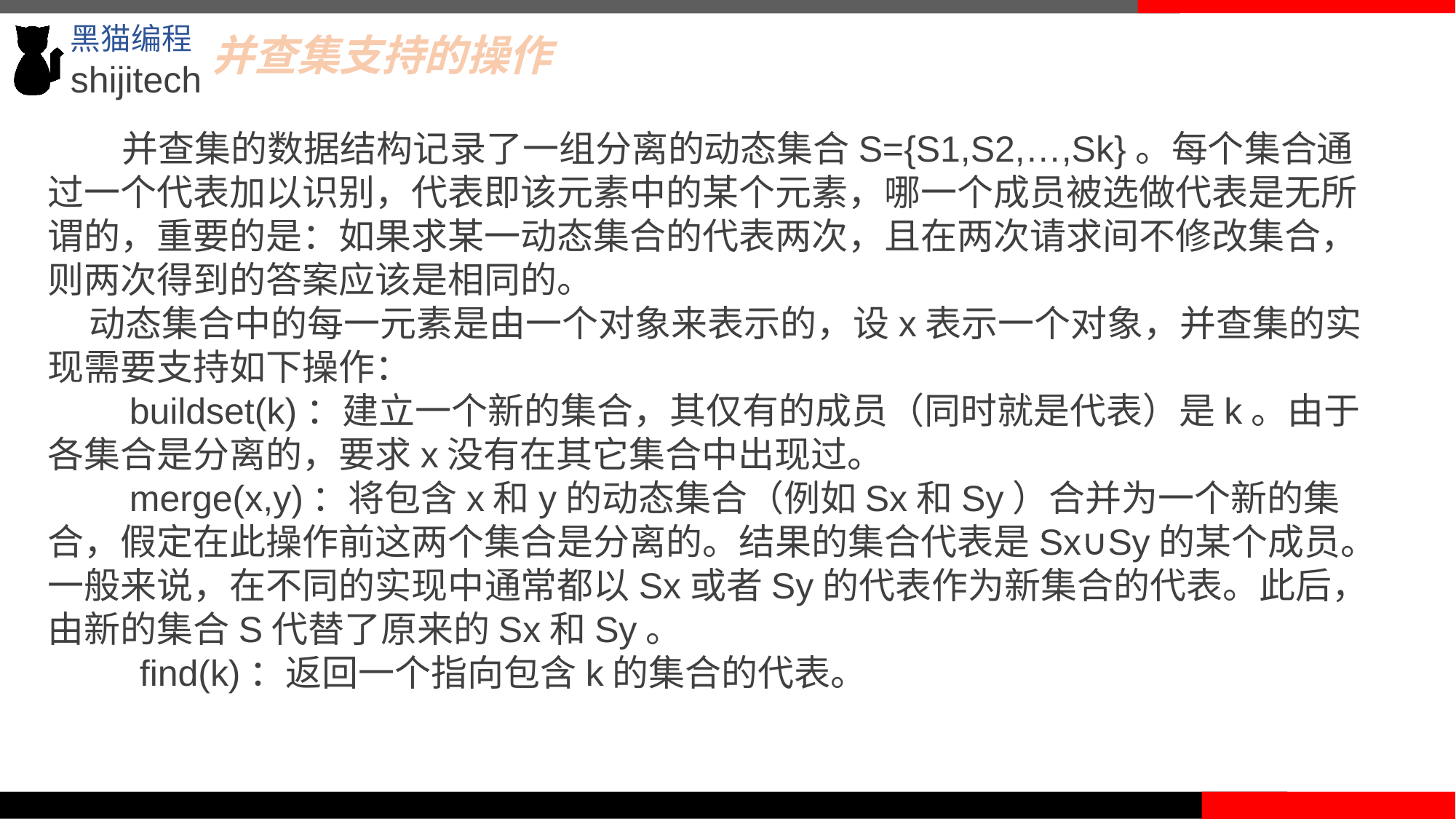

并查集支持的操作
        并查集的数据结构记录了一组分离的动态集合S={S1,S2,…,Sk}。每个集合通过一个代表加以识别，代表即该元素中的某个元素，哪一个成员被选做代表是无所谓的，重要的是：如果求某一动态集合的代表两次，且在两次请求间不修改集合，则两次得到的答案应该是相同的。
    动态集合中的每一元素是由一个对象来表示的，设x表示一个对象，并查集的实现需要支持如下操作：
　　buildset(k)：建立一个新的集合，其仅有的成员（同时就是代表）是k。由于各集合是分离的，要求x没有在其它集合中出现过。
　　merge(x,y)：将包含x和y的动态集合（例如Sx和Sy）合并为一个新的集合，假定在此操作前这两个集合是分离的。结果的集合代表是Sx∪Sy的某个成员。一般来说，在不同的实现中通常都以Sx或者Sy的代表作为新集合的代表。此后，由新的集合S代替了原来的Sx和Sy。
         find(k)：返回一个指向包含k的集合的代表。